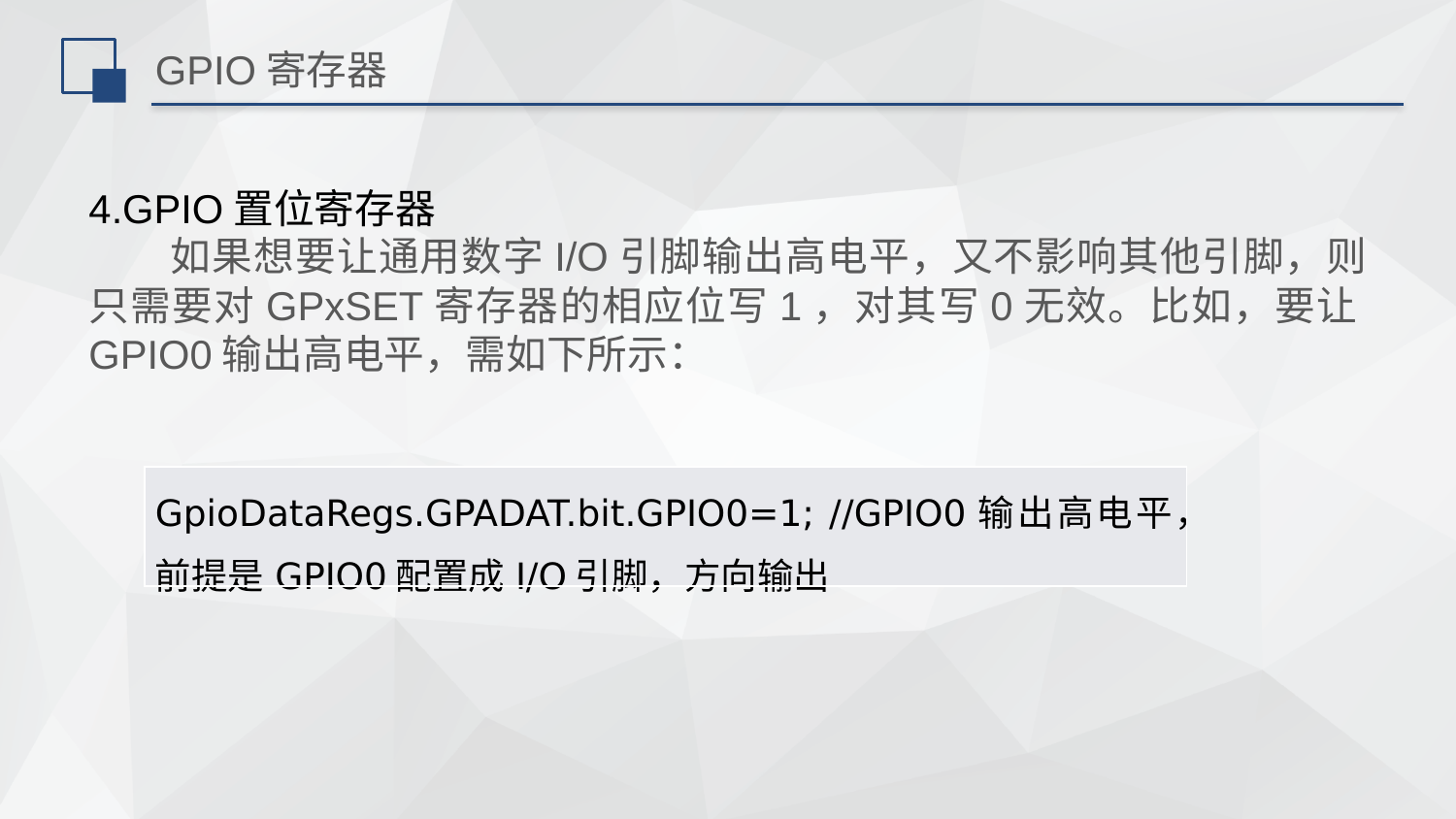

# GPIO寄存器
4.GPIO置位寄存器
       如果想要让通用数字I/O引脚输出高电平，又不影响其他引脚，则只需要对GPxSET寄存器的相应位写1，对其写0无效。比如，要让GPIO0输出高电平，需如下所示：
| GpioDataRegs.GPADAT.bit.GPIO0=1; //GPIO0输出高电平，前提是GPIO0配置成I/O引脚，方向输出 |
| --- |